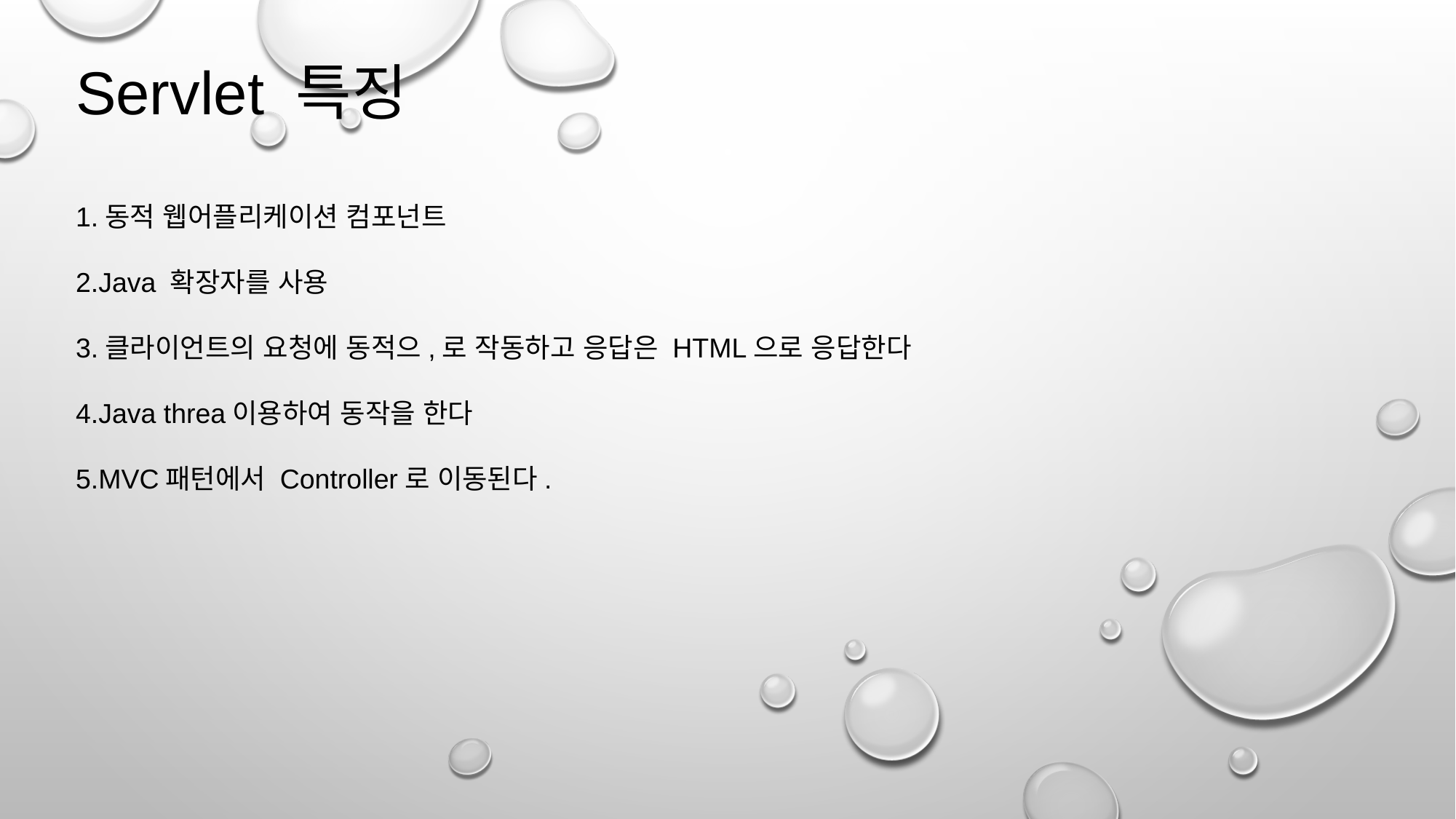

Servlet 특징

1.동적 웹어플리케이션 컴포넌트

2.Java 확장자를 사용

3.클라이언트의 요청에 동적으,로 작동하고 응답은 HTML으로 응답한다

4.Java threa이용하여 동작을 한다

5.MVC패턴에서 Controller로 이동된다.